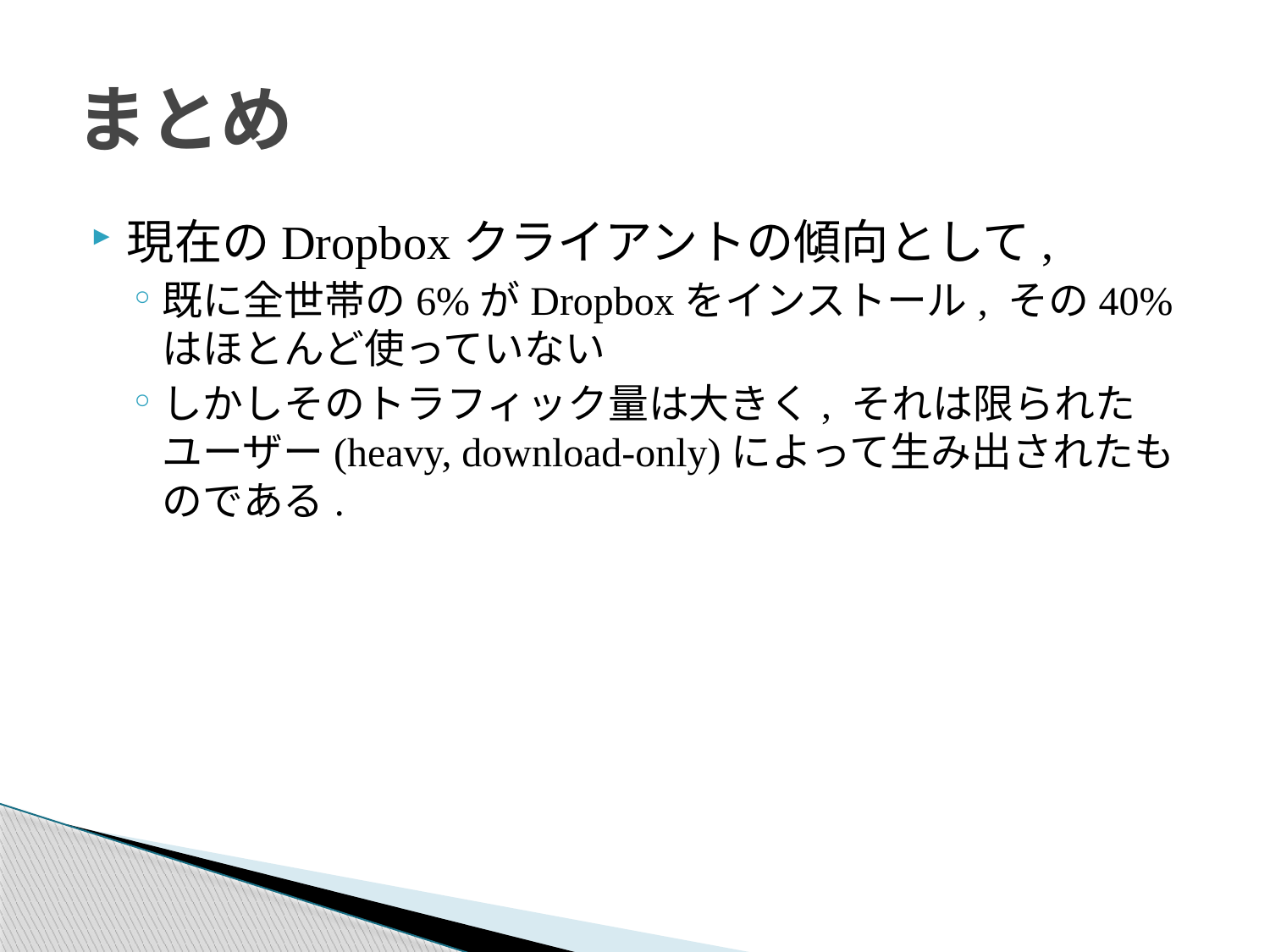

# まとめ
現在のDropboxクライアントの傾向として,
既に全世帯の6%がDropboxをインストール, その40%はほとんど使っていない
しかしそのトラフィック量は大きく, それは限られたユーザー(heavy, download-only)によって生み出されたものである.